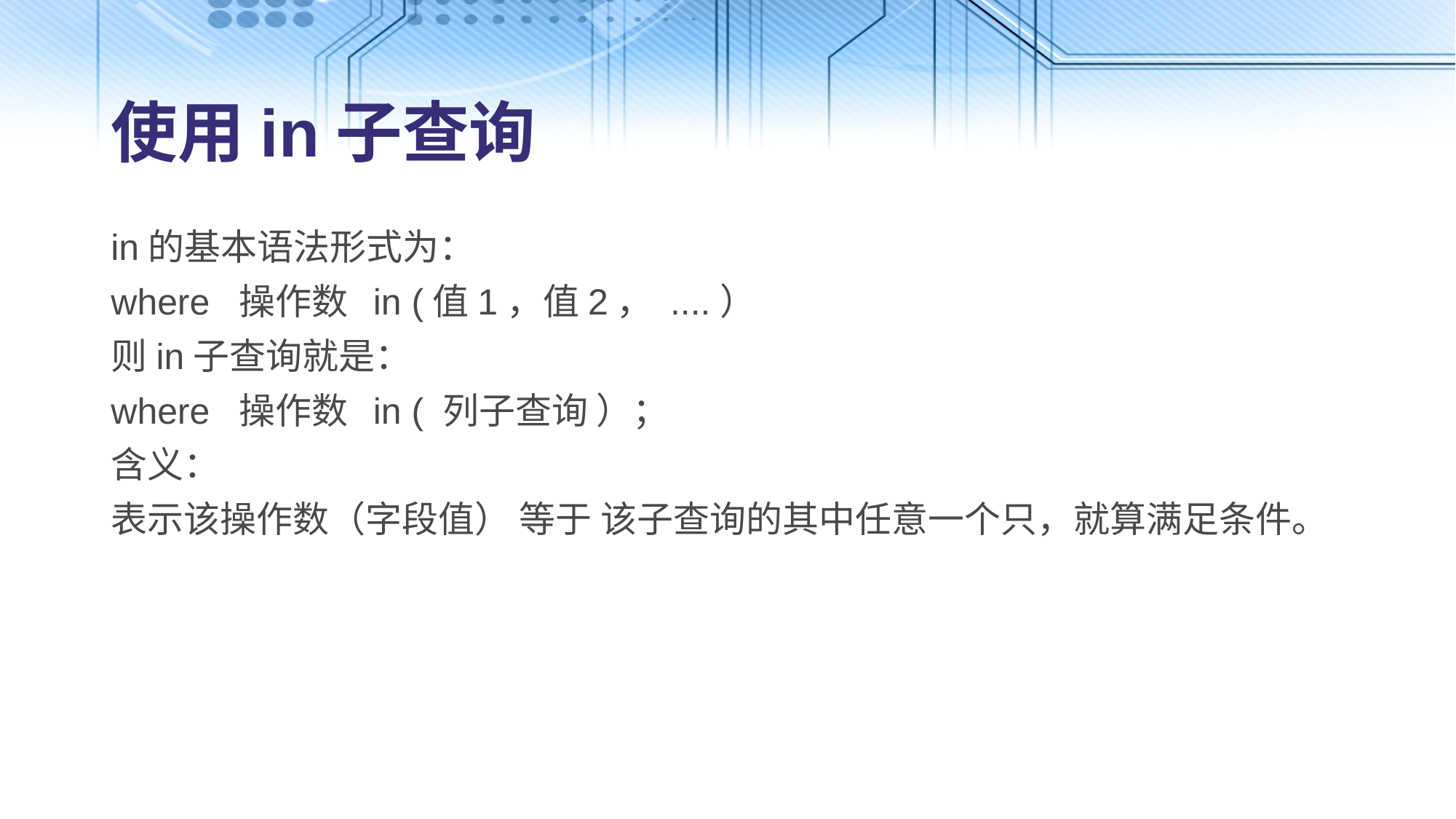

# 使用in子查询
in的基本语法形式为：
where  操作数  in (值1，值2， ....）
则in子查询就是：
where  操作数  in ( 列子查询 ）；
含义：
表示该操作数（字段值） 等于 该子查询的其中任意一个只，就算满足条件。